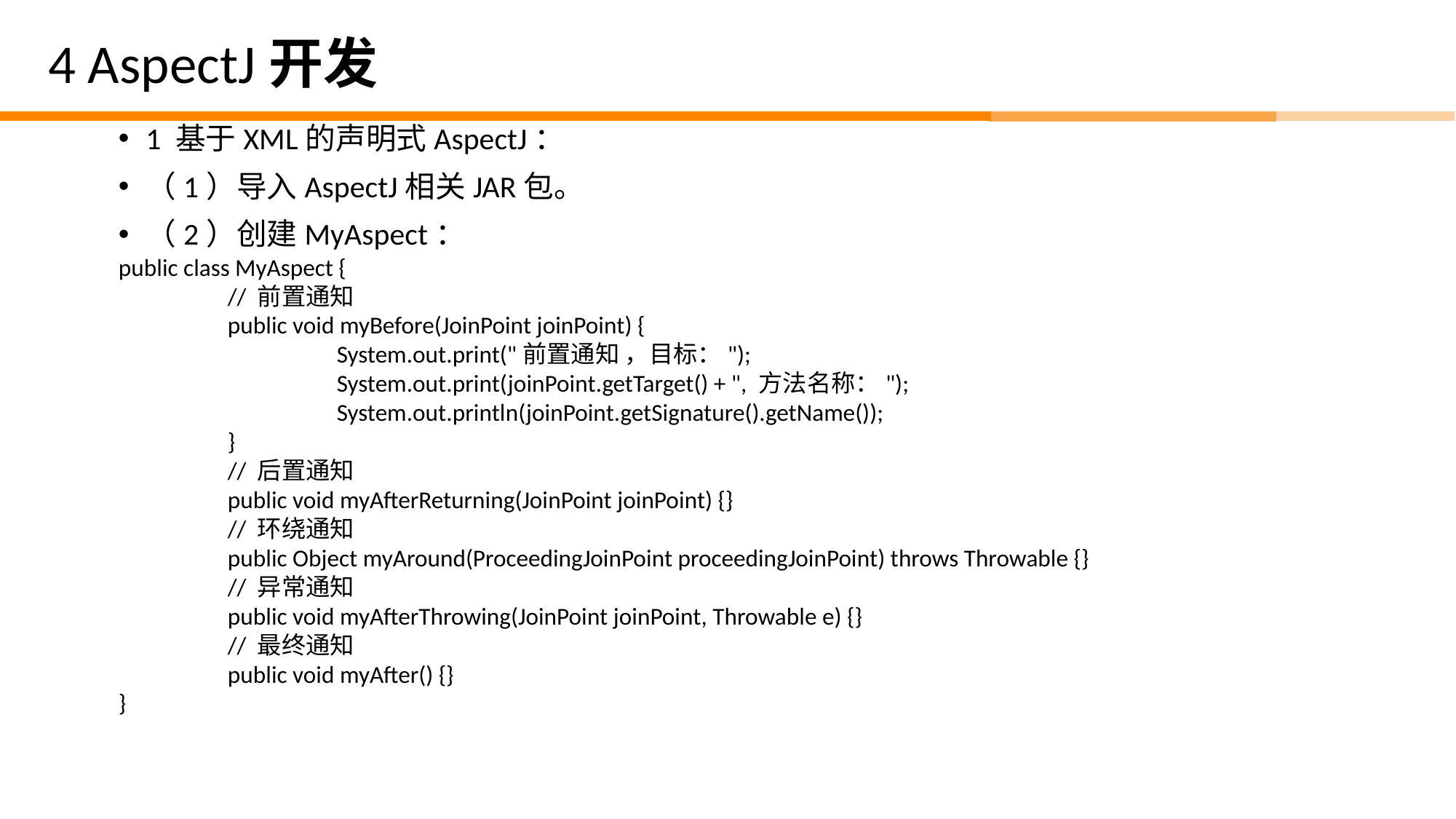

# 4 AspectJ开发
1 基于XML的声明式AspectJ：
（1）导入AspectJ相关JAR包。
（2）创建MyAspect：
public class MyAspect {
	// 前置通知
	public void myBefore(JoinPoint joinPoint) {
		System.out.print("前置通知 ，目标：");
		System.out.print(joinPoint.getTarget() + ", 方法名称：");
		System.out.println(joinPoint.getSignature().getName());
	}
	// 后置通知
	public void myAfterReturning(JoinPoint joinPoint) {}
	// 环绕通知
	public Object myAround(ProceedingJoinPoint proceedingJoinPoint) throws Throwable {}
	// 异常通知
	public void myAfterThrowing(JoinPoint joinPoint, Throwable e) {}
	// 最终通知
	public void myAfter() {}
}